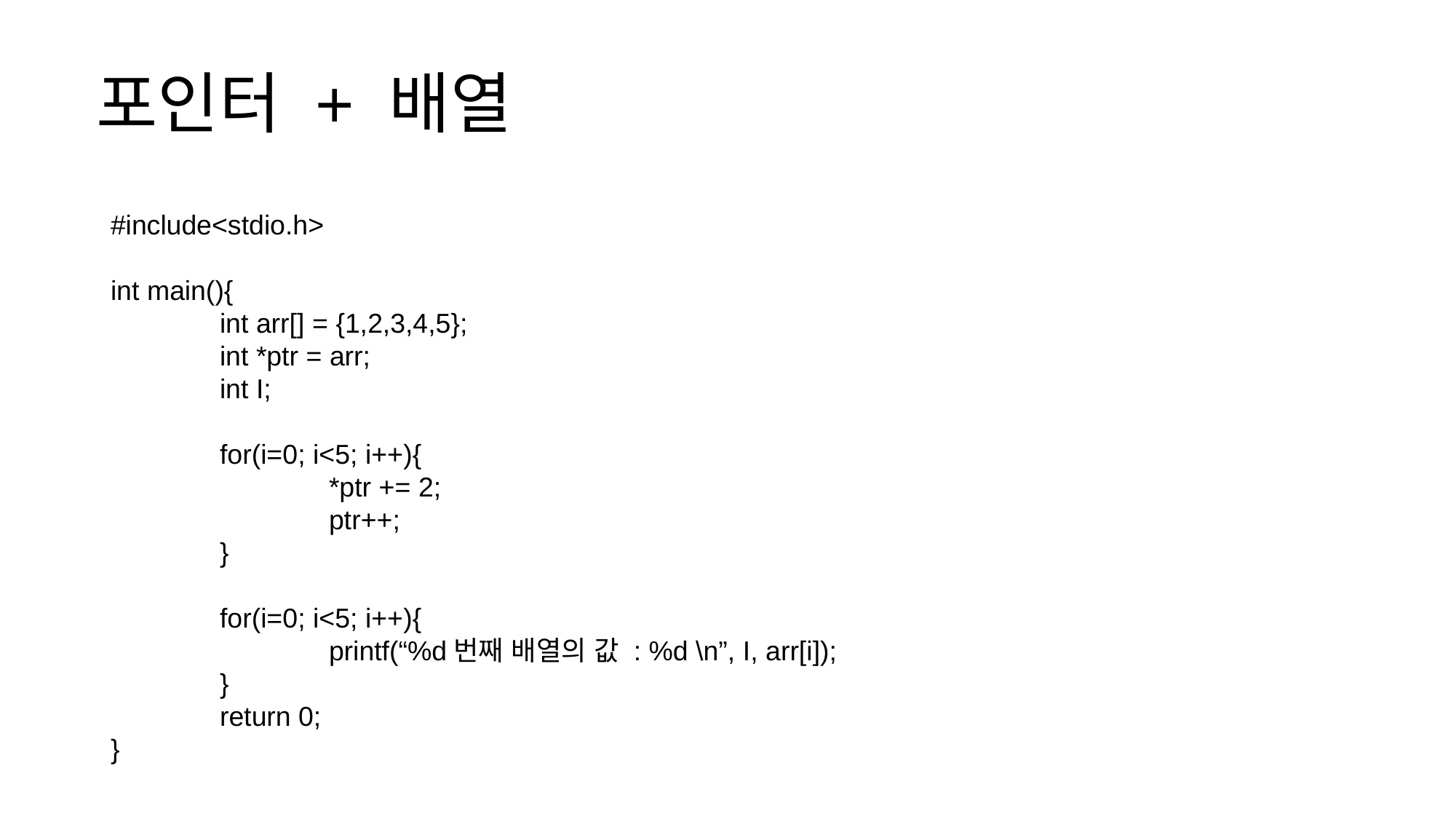

# 포인터 + 배열
#include<stdio.h>

int main(){
	int arr[] = {1,2,3,4,5};
	int *ptr = arr;
	int I;

	for(i=0; i<5; i++){
		*ptr += 2;
		ptr++;
	}

	for(i=0; i<5; i++){
		printf(“%d번째 배열의 값 : %d \n”, I, arr[i]);
	}
	return 0;
}